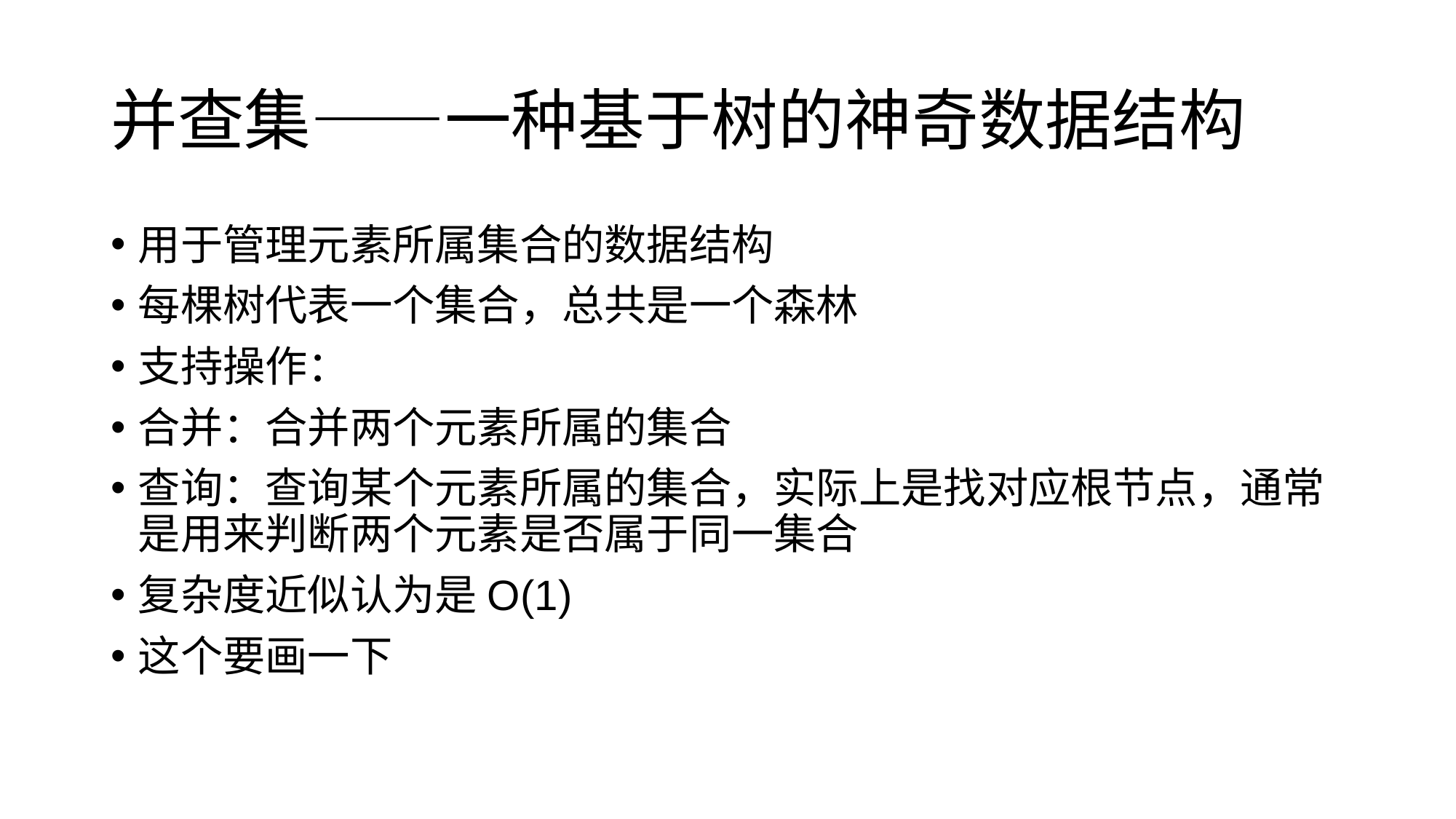

# 并查集——一种基于树的神奇数据结构
用于管理元素所属集合的数据结构
每棵树代表一个集合，总共是一个森林
支持操作：
合并：合并两个元素所属的集合
查询：查询某个元素所属的集合，实际上是找对应根节点，通常是用来判断两个元素是否属于同一集合
复杂度近似认为是O(1)
这个要画一下